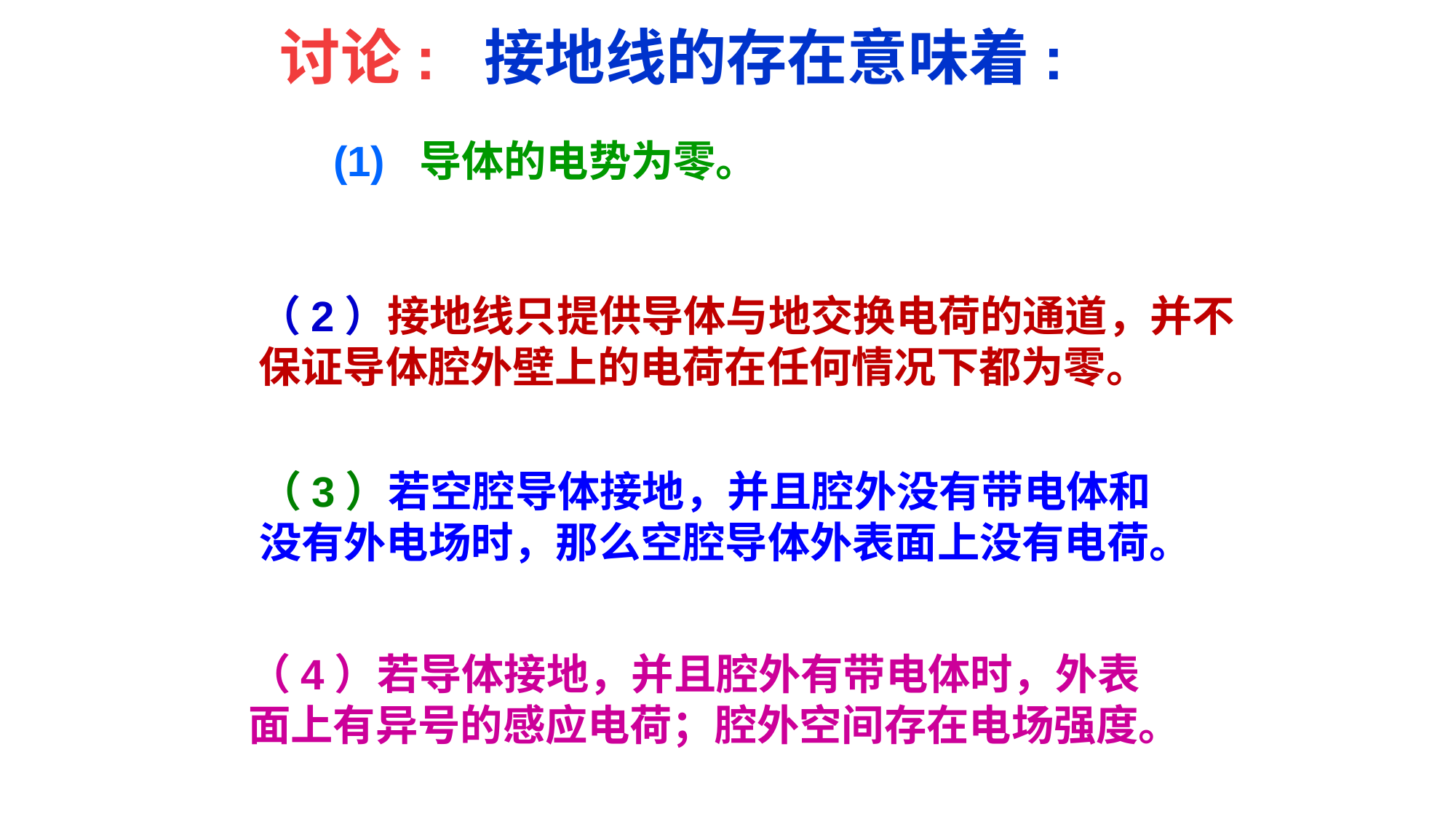

讨论:  接地线的存在意味着:
(1)  导体的电势为零。
（2）接地线只提供导体与地交换电荷的通道，并不保证导体腔外壁上的电荷在任何情况下都为零。
（3）若空腔导体接地，并且腔外没有带电体和没有外电场时，那么空腔导体外表面上没有电荷。
（4）若导体接地，并且腔外有带电体时，外表面上有异号的感应电荷；腔外空间存在电场强度。